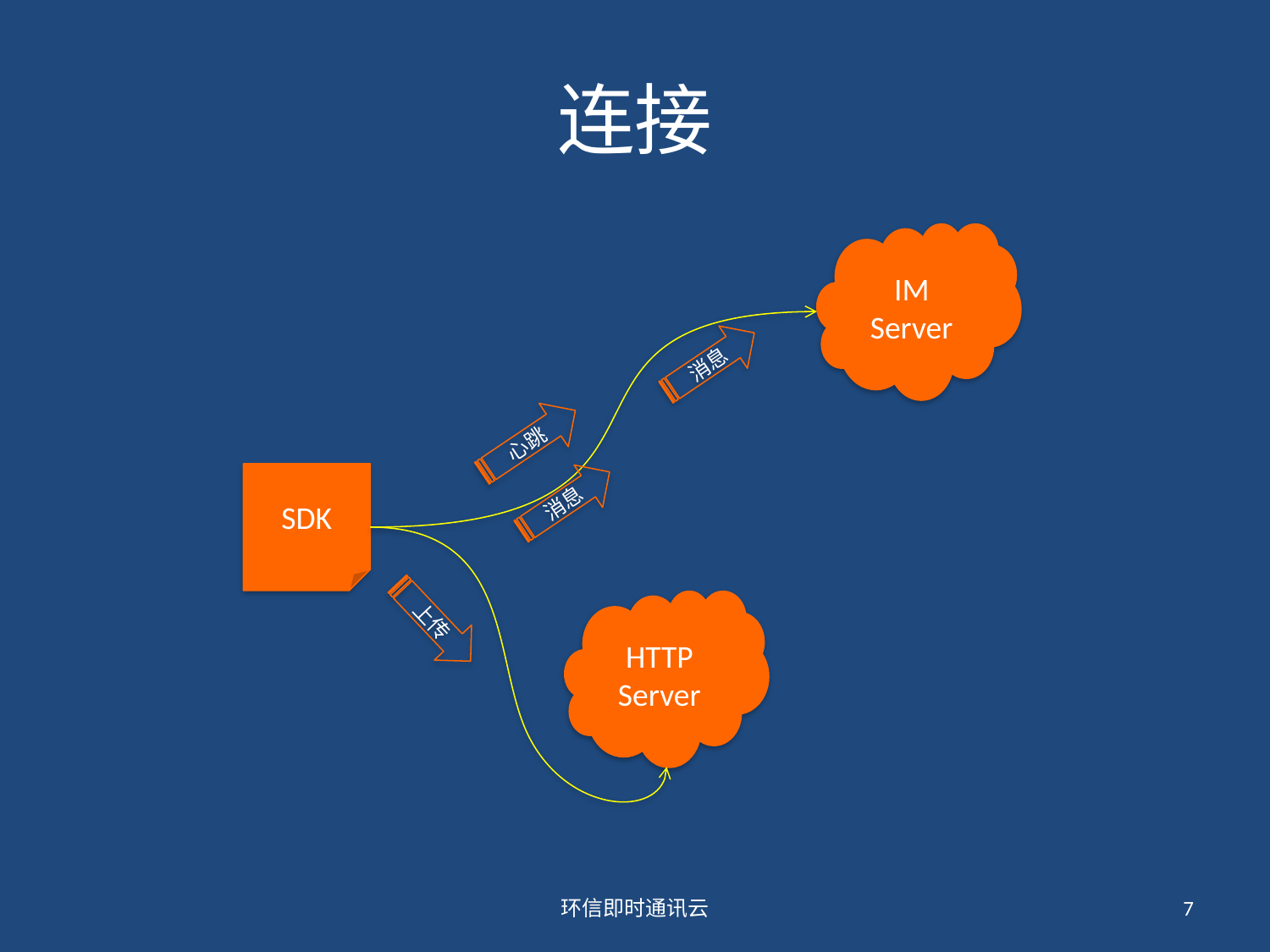

# 连接
IM Server
消息
心跳
SDK
消息
HTTP Server
上传
环信即时通讯云
7